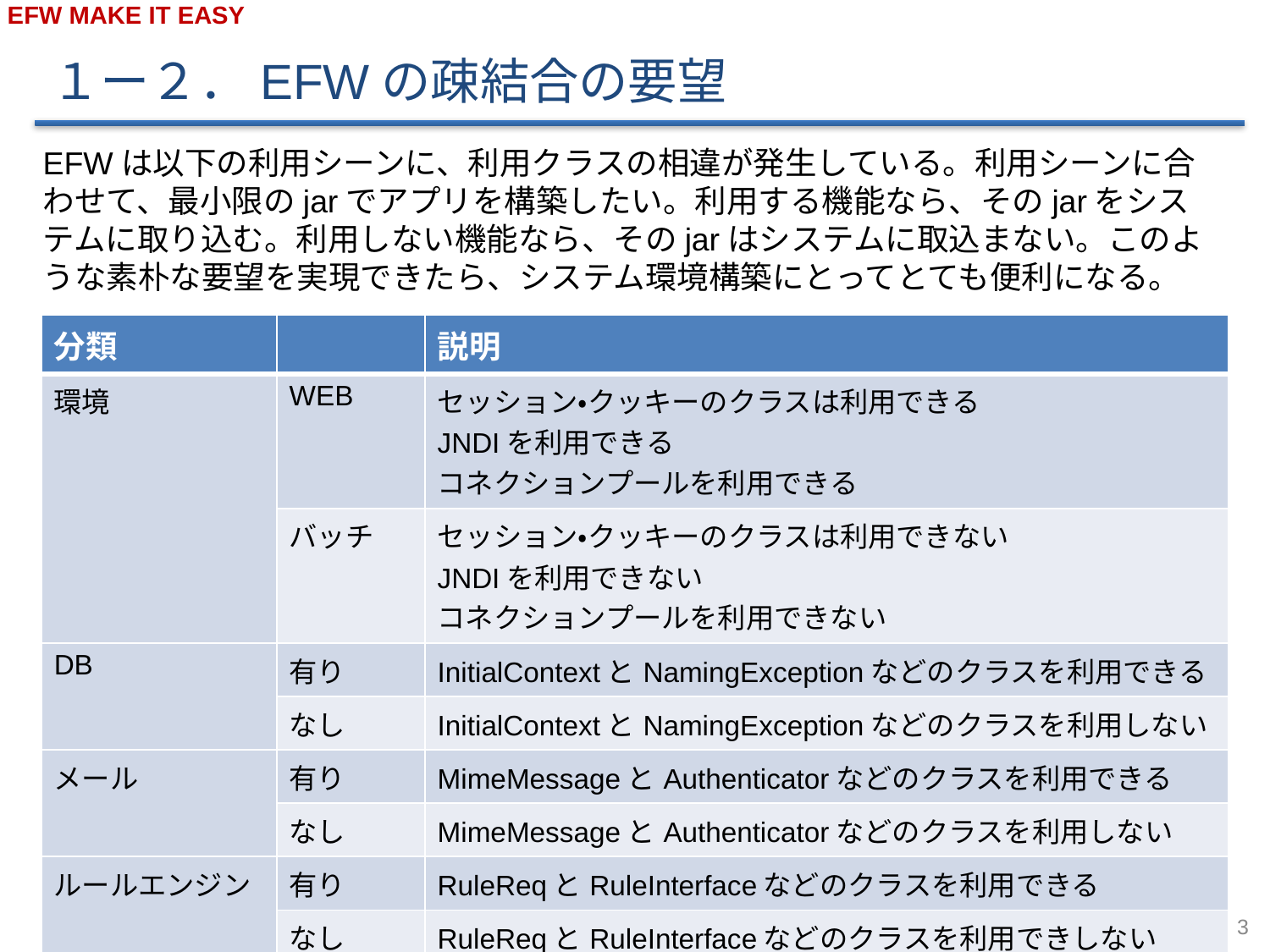

１ー２．EFWの疎結合の要望
EFWは以下の利用シーンに、利用クラスの相違が発生している。利用シーンに合わせて、最小限のjarでアプリを構築したい。利用する機能なら、そのjarをシステムに取り込む。利用しない機能なら、そのjarはシステムに取込まない。このような素朴な要望を実現できたら、システム環境構築にとってとても便利になる。
| 分類 |  | 説明 |
| --- | --- | --- |
| 環境 | WEB | セッション・クッキーのクラスは利用できる JNDIを利用できる コネクションプールを利用できる |
|  | バッチ | セッション・クッキーのクラスは利用できない JNDIを利用できない コネクションプールを利用できない |
| DB | 有り | InitialContextとNamingExceptionなどのクラスを利用できる |
|  | なし | InitialContextとNamingExceptionなどのクラスを利用しない |
| メール | 有り | MimeMessageとAuthenticatorなどのクラスを利用できる |
|  | なし | MimeMessageとAuthenticatorなどのクラスを利用しない |
| ルールエンジン | 有り | RuleReqとRuleInterfaceなどのクラスを利用できる |
|  | なし | RuleReqとRuleInterfaceなどのクラスを利用できしない |

3